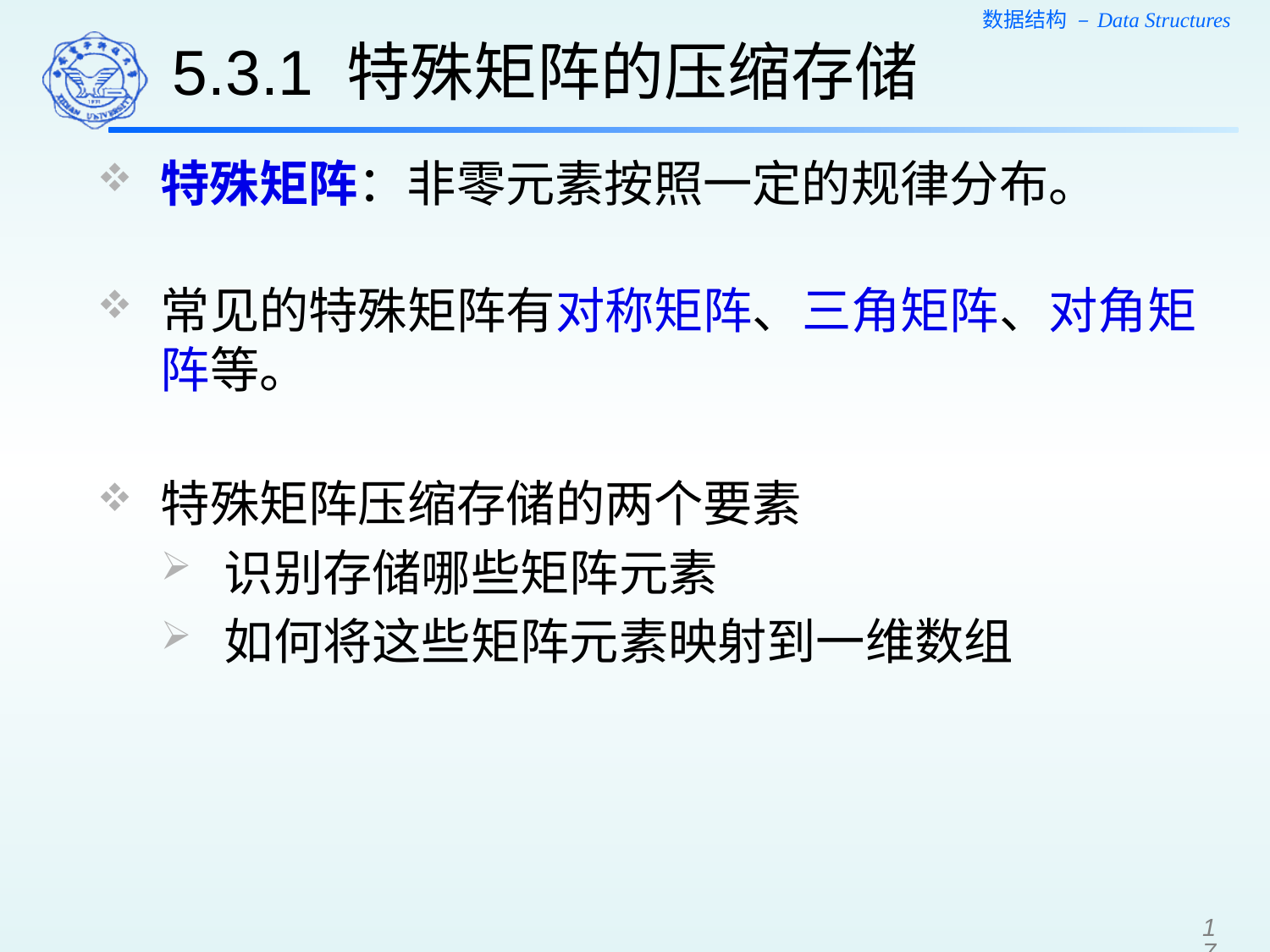

5.3.1 特殊矩阵的压缩存储
特殊矩阵：非零元素按照一定的规律分布。
常见的特殊矩阵有对称矩阵、三角矩阵、对角矩阵等。
特殊矩阵压缩存储的两个要素
识别存储哪些矩阵元素
如何将这些矩阵元素映射到一维数组
17